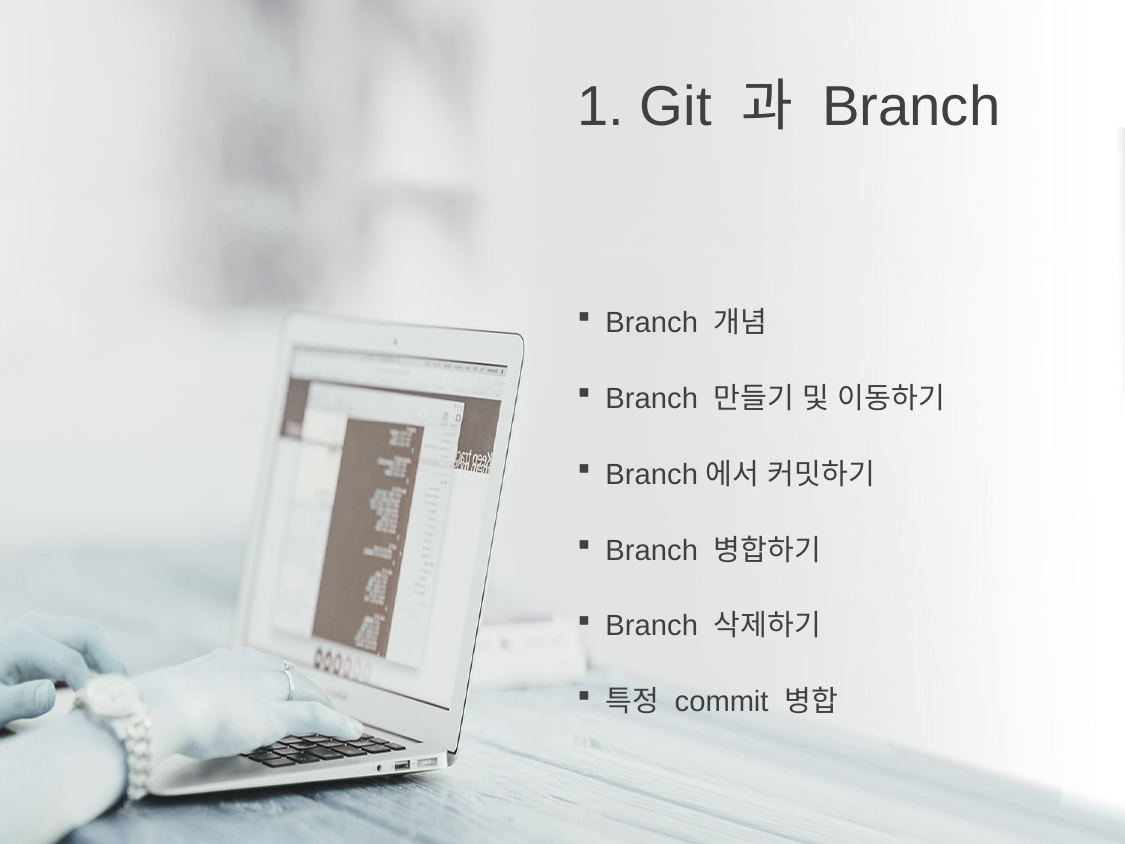

1. Git 과 Branch

Branch 개념
Branch 만들기 및 이동하기
Branch에서 커밋하기
Branch 병합하기
Branch 삭제하기
특정 commit 병합